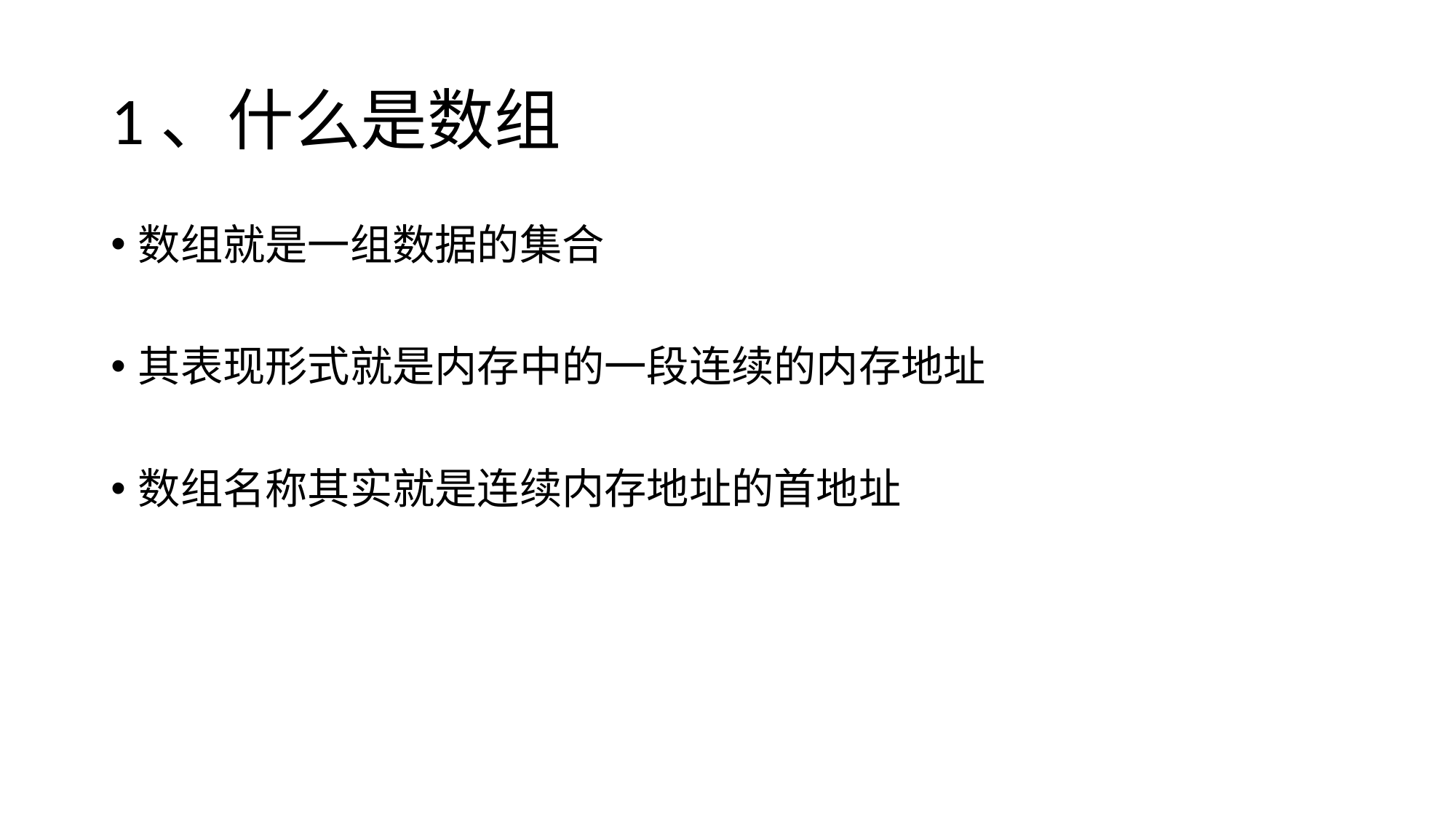

# 1、什么是数组
数组就是一组数据的集合

其表现形式就是内存中的一段连续的内存地址

数组名称其实就是连续内存地址的首地址